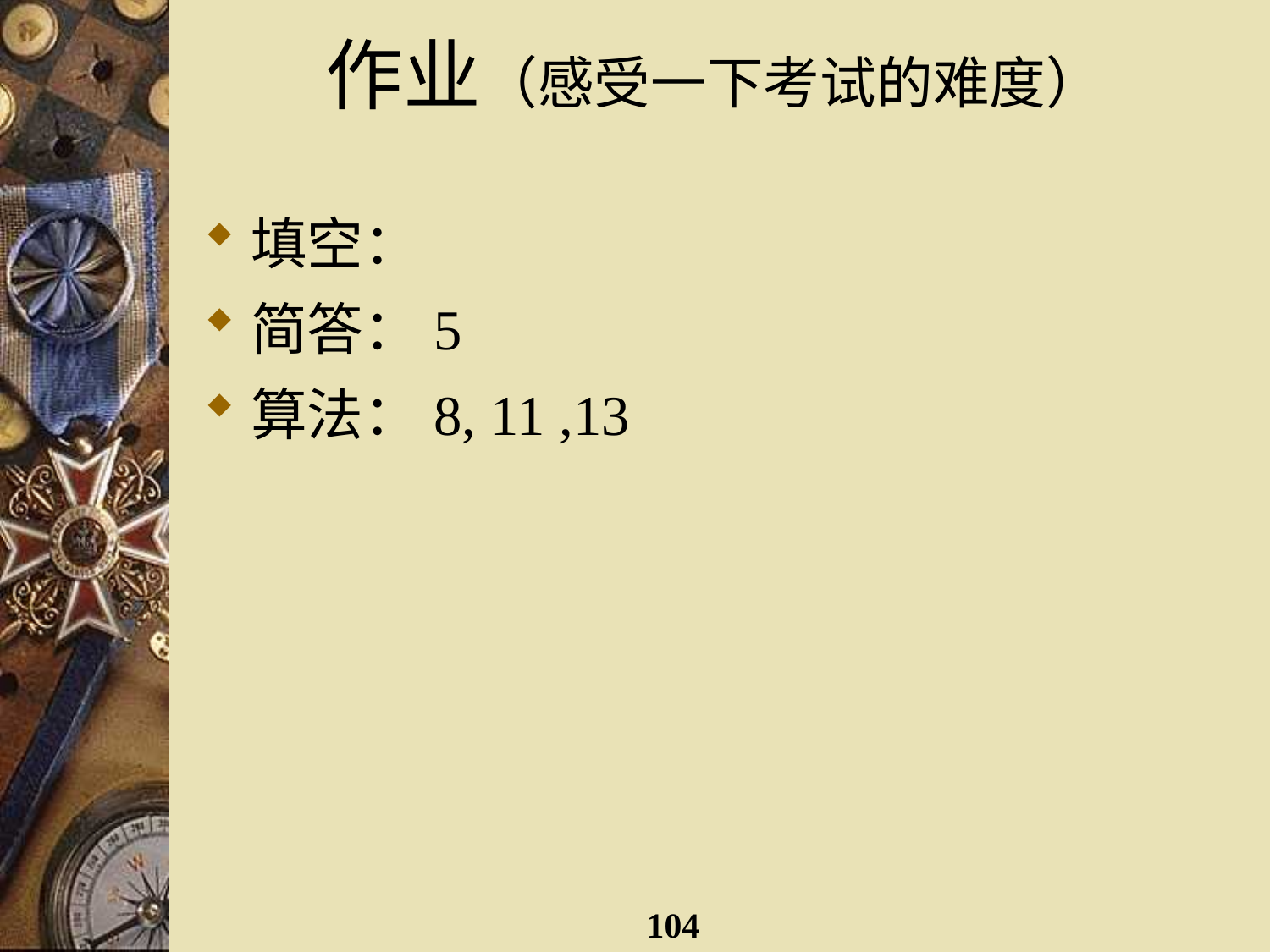

# 作业（感受一下考试的难度）
填空：
简答：5
算法：8, 11 ,13